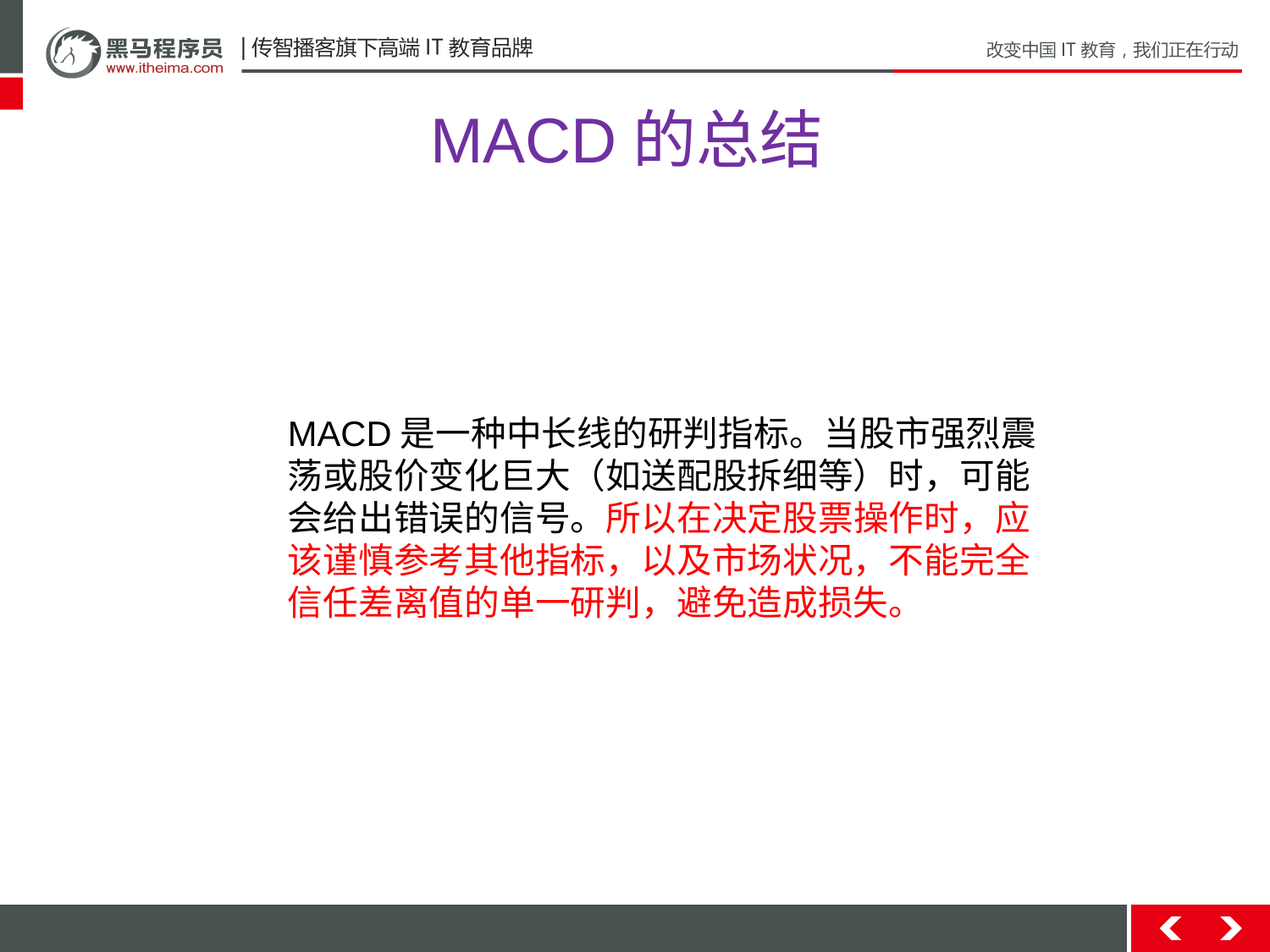

# MACD的总结
MACD是一种中长线的研判指标。当股市强烈震
荡或股价变化巨大（如送配股拆细等）时，可能
会给出错误的信号。所以在决定股票操作时，应
该谨慎参考其他指标，以及市场状况，不能完全
信任差离值的单一研判，避免造成损失。